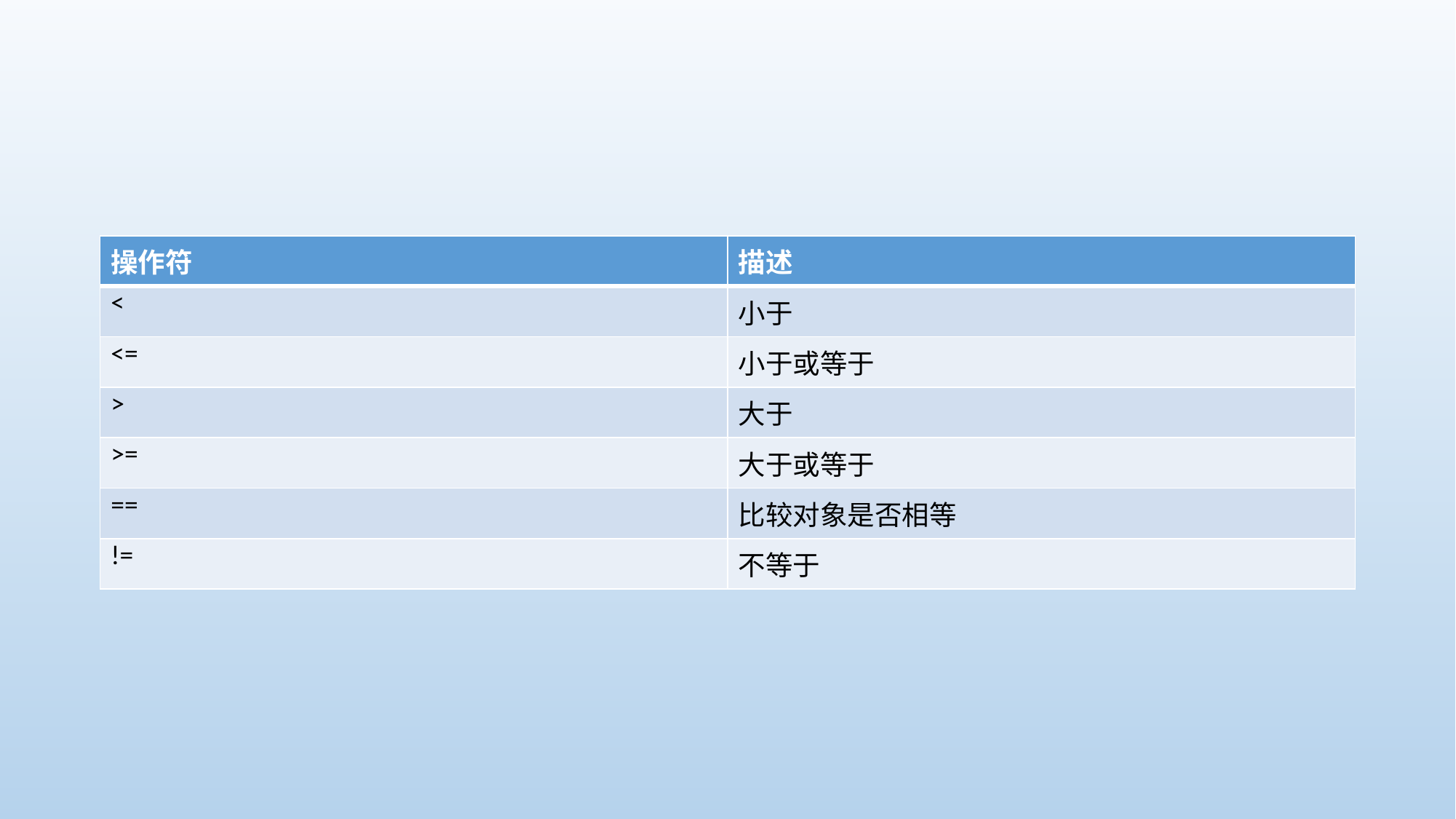

| 操作符 | 描述 |
| --- | --- |
| < | 小于 |
| <= | 小于或等于 |
| > | 大于 |
| >= | 大于或等于 |
| == | 比较对象是否相等 |
| != | 不等于 |